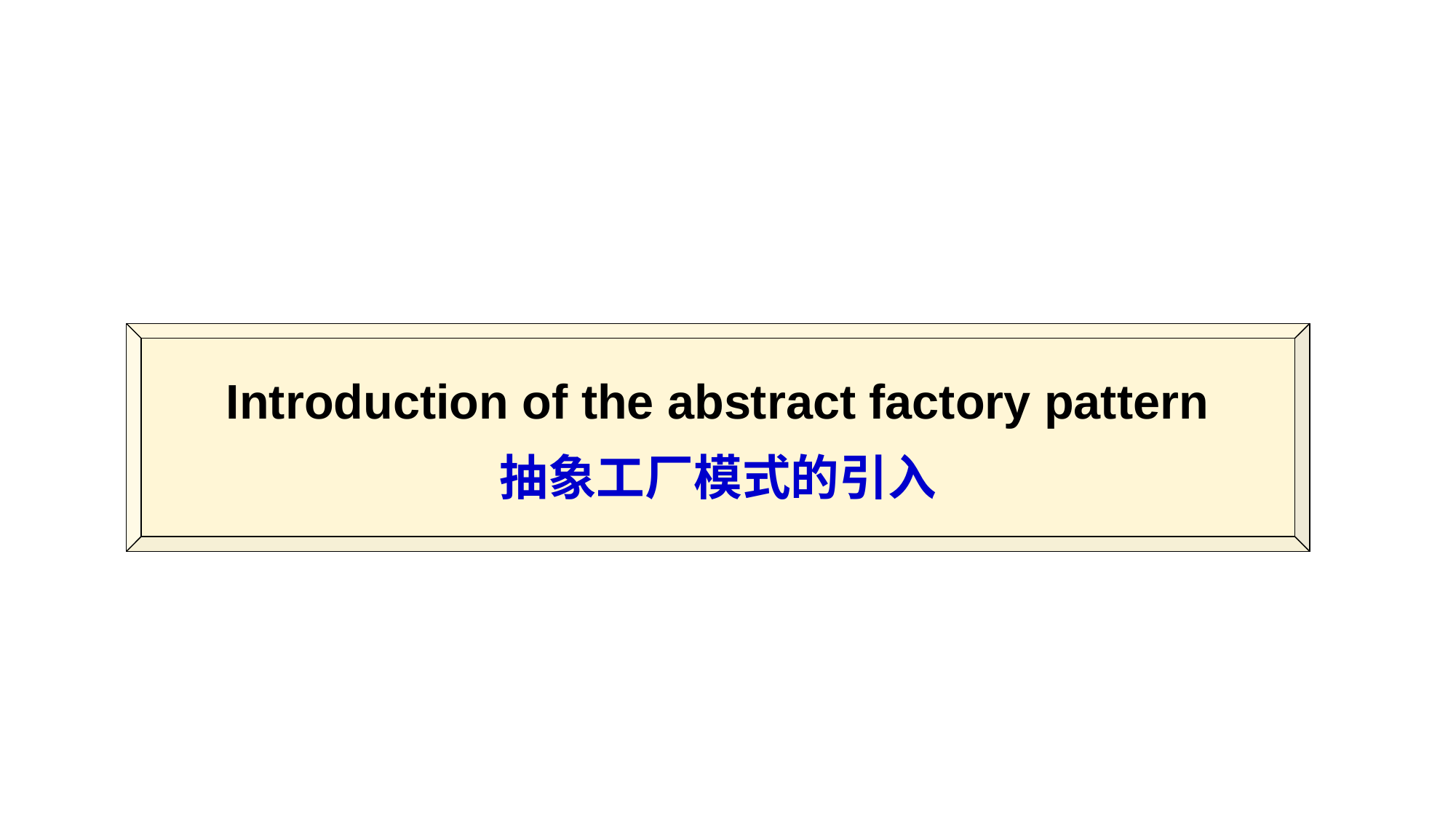

#
Introduction of the abstract factory pattern
抽象工厂模式的引入